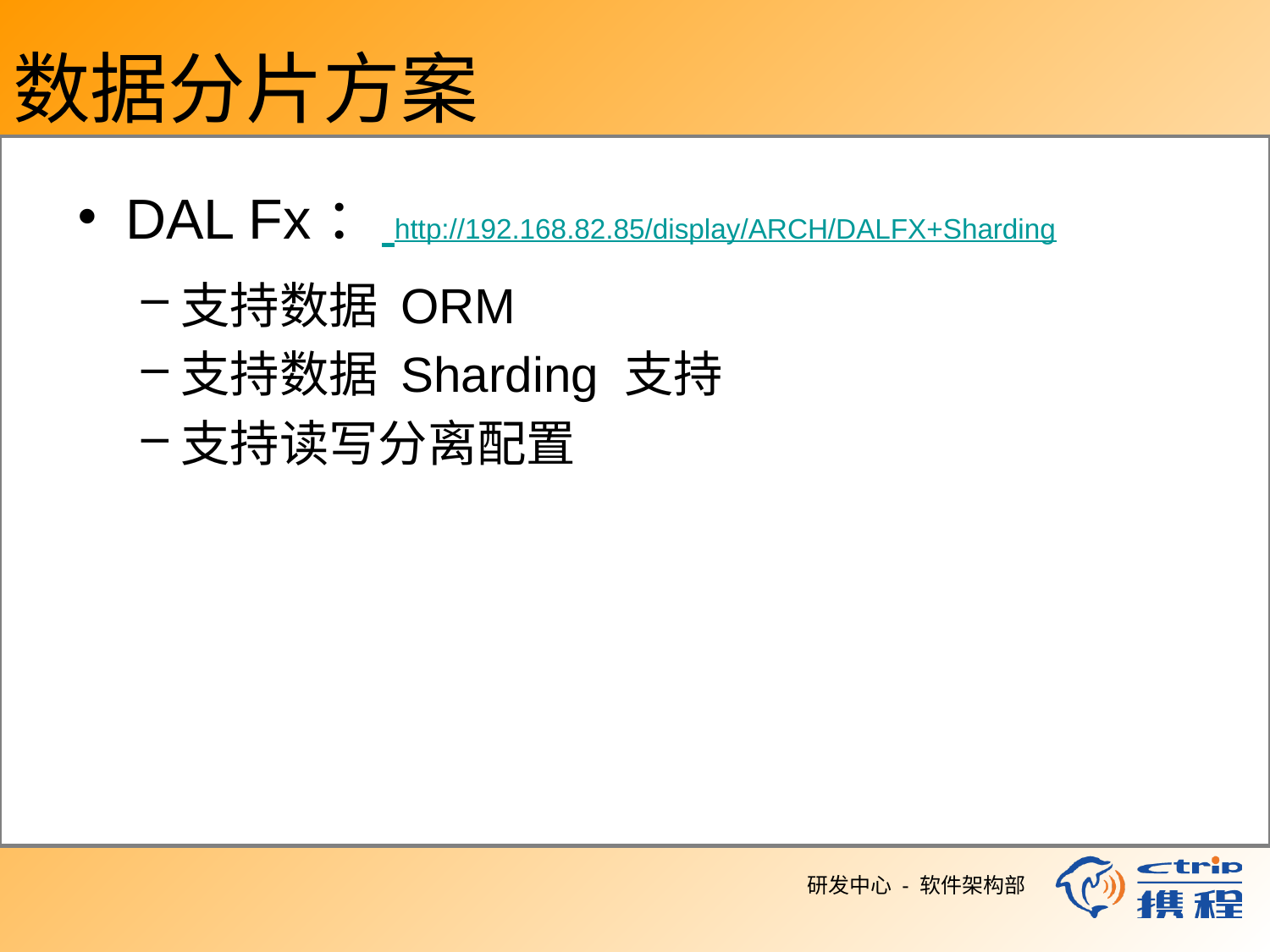

# 数据分片方案
DAL Fx： http://192.168.82.85/display/ARCH/DALFX+Sharding
支持数据 ORM
支持数据 Sharding 支持
支持读写分离配置
研发中心 - 软件架构部